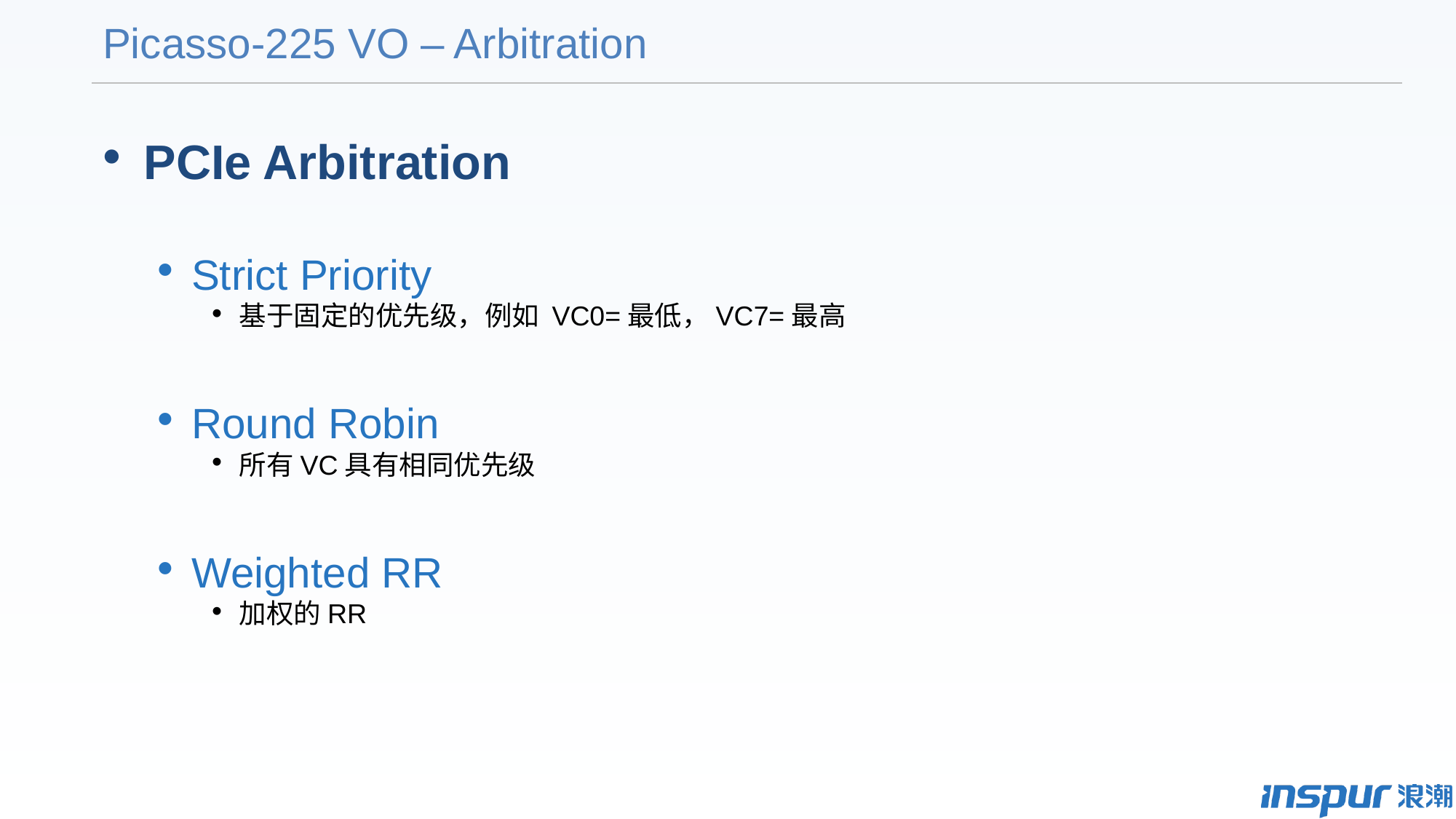

# Picasso-225 VO – Arbitration
PCIe Arbitration

Strict Priority
基于固定的优先级，例如 VC0=最低，VC7=最高

Round Robin
所有VC具有相同优先级

Weighted RR
加权的RR